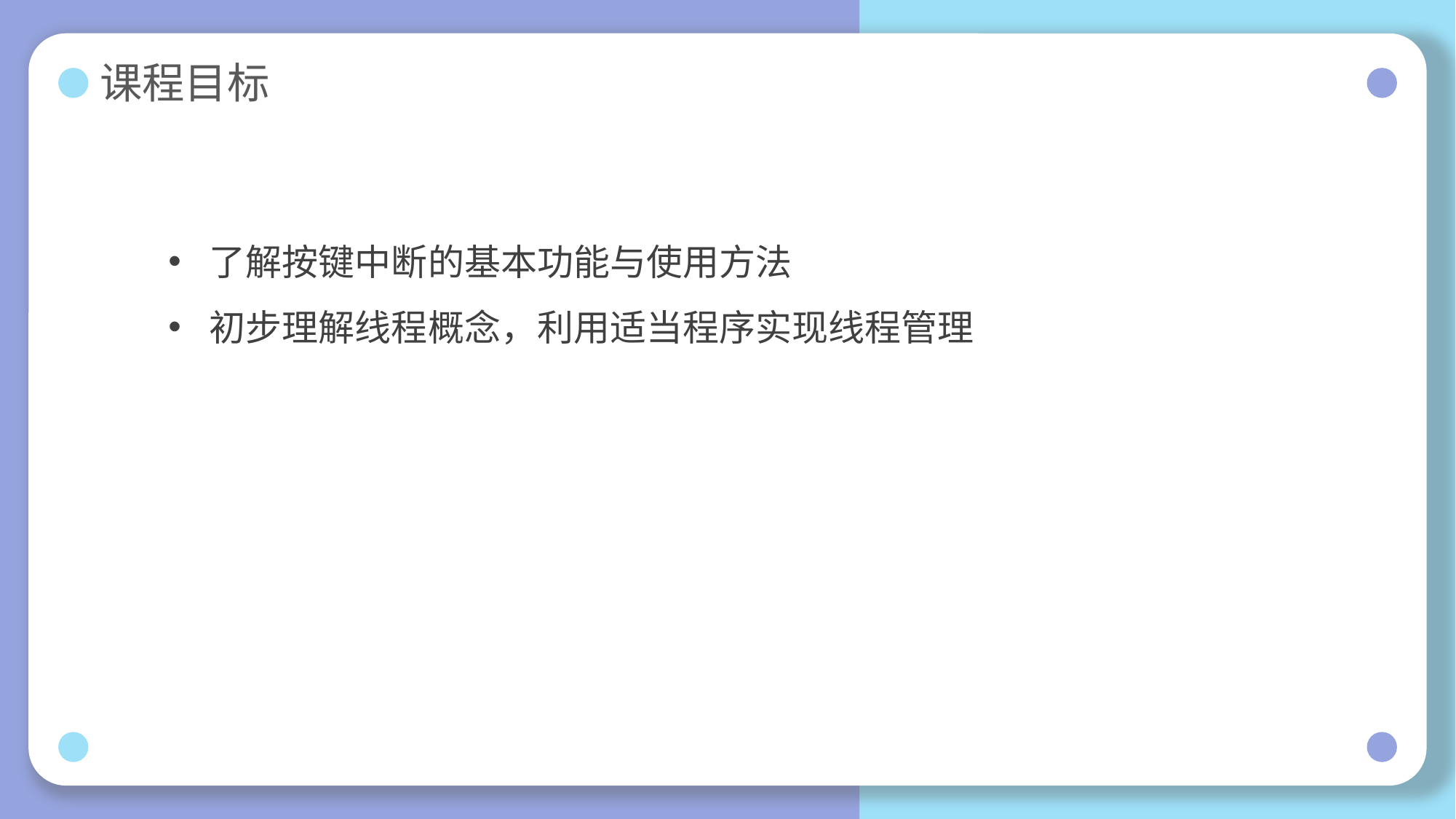

# 课程目标
了解按键中断的基本功能与使用方法
初步理解线程概念，利用适当程序实现线程管理